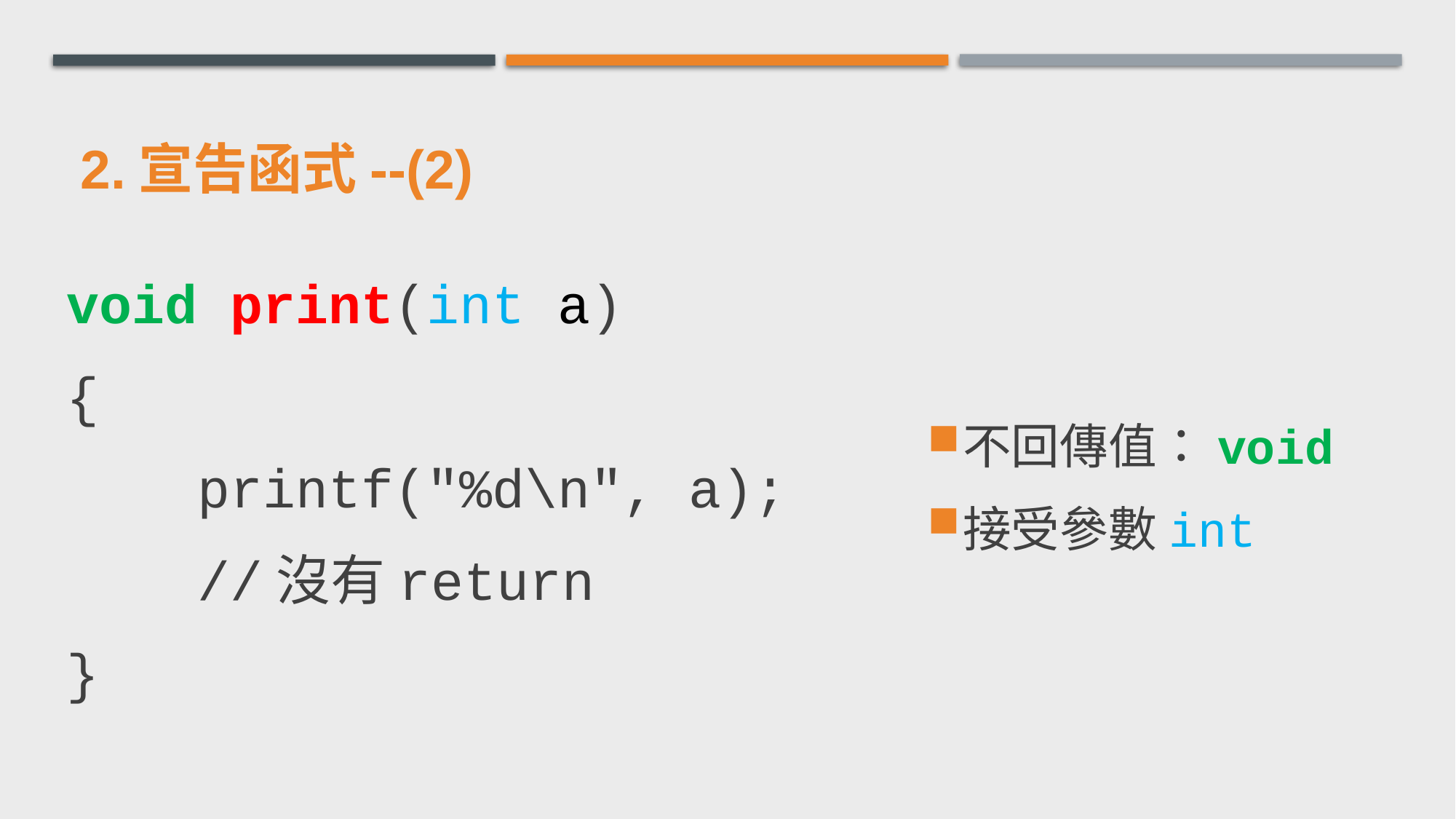

# 2.宣告函式--(2)
void print(int a)
{
    printf("%d\n", a);
    //沒有return
}
不回傳值：void
接受參數int